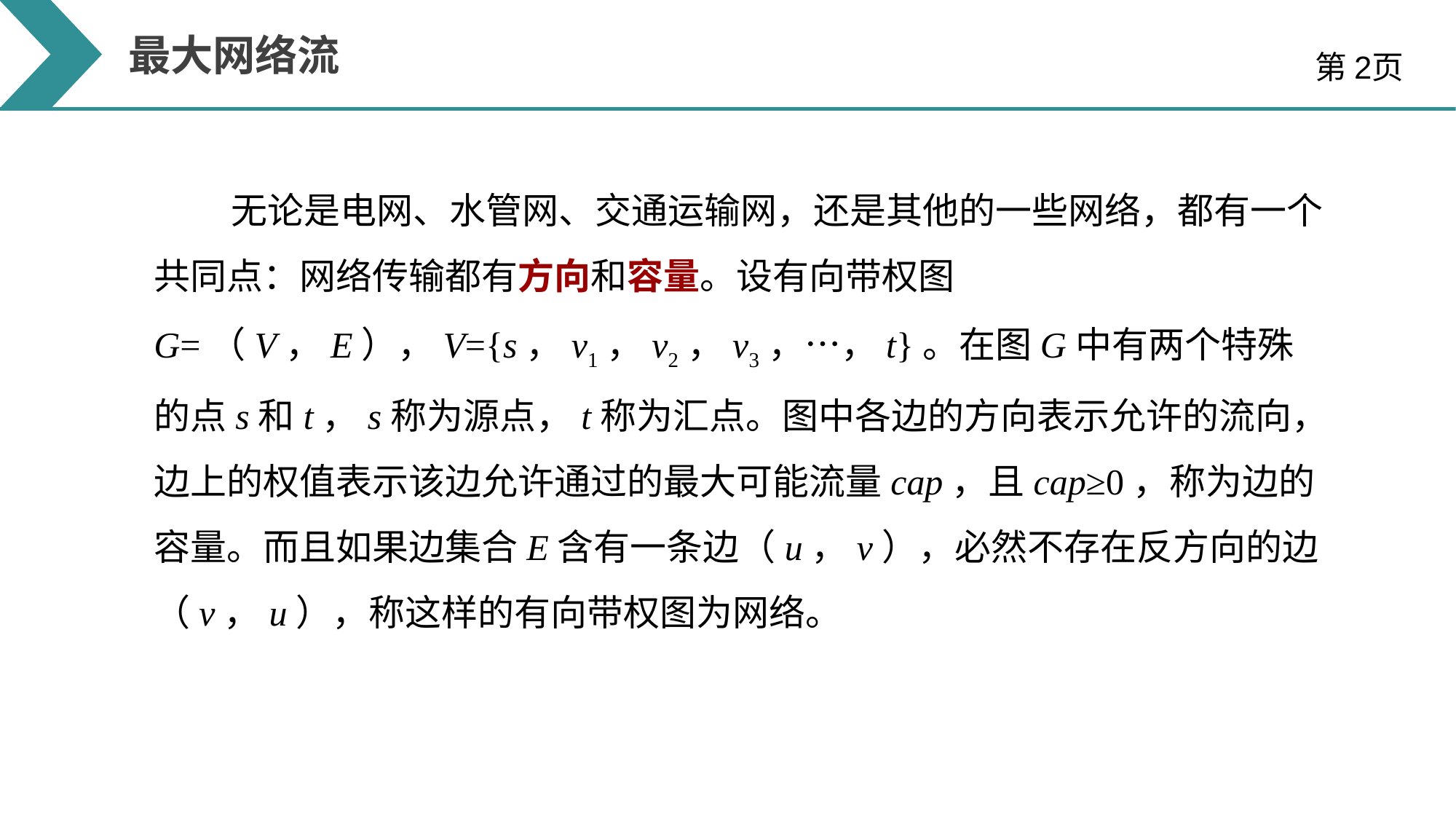

最大网络流
第2页
无论是电网、水管网、交通运输网，还是其他的一些网络，都有一个共同点：网络传输都有方向和容量。设有向带权图G=（V，E），V={s，v1，v2，v3，…，t}。在图G中有两个特殊的点s和t，s称为源点，t称为汇点。图中各边的方向表示允许的流向，边上的权值表示该边允许通过的最大可能流量cap，且cap≥0，称为边的容量。而且如果边集合E含有一条边（u，v），必然不存在反方向的边（v，u），称这样的有向带权图为网络。